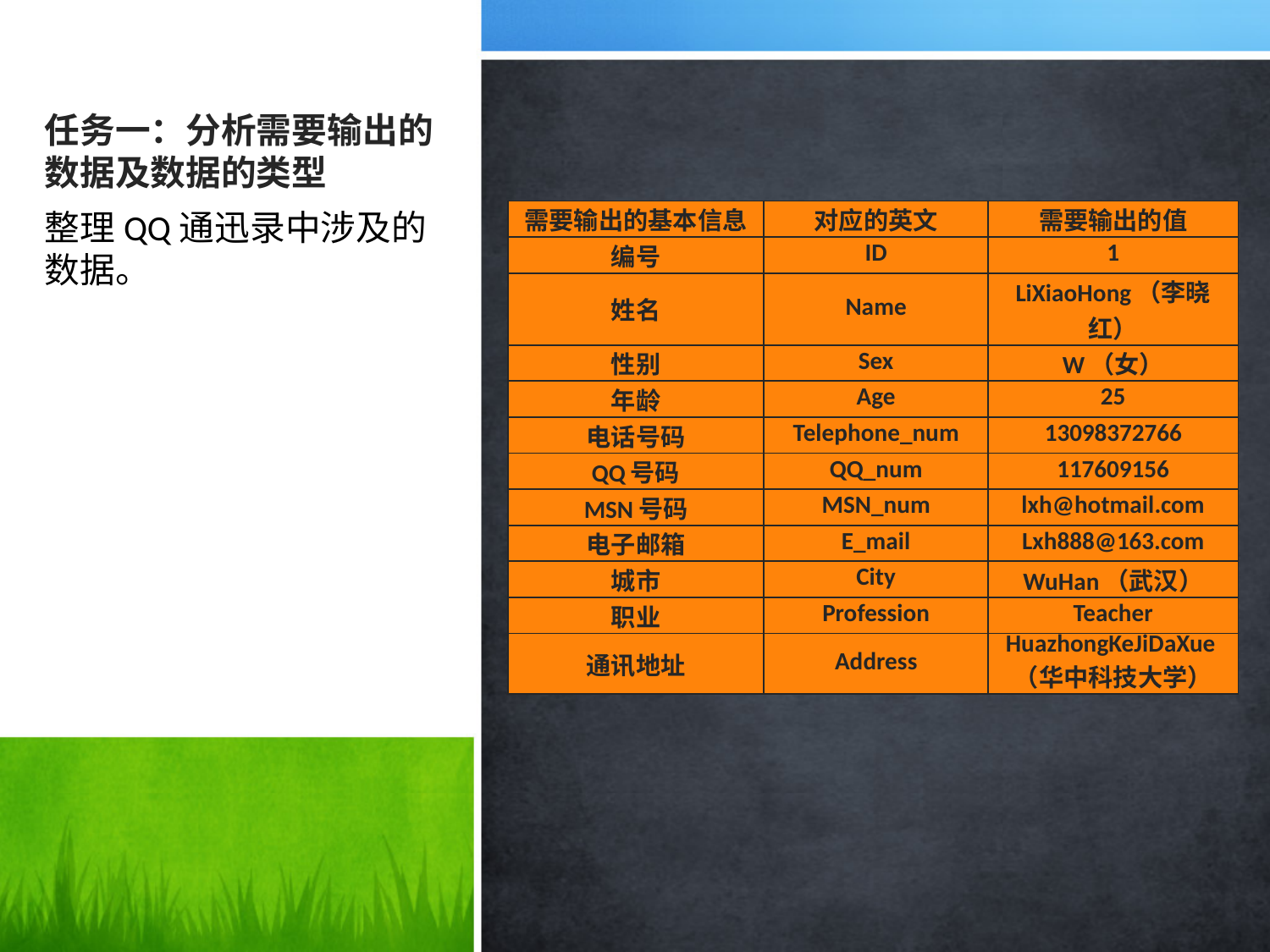

# 任务一：分析需要输出的数据及数据的类型
整理QQ通迅录中涉及的数据。

| 需要输出的基本信息 | 对应的英文 | 需要输出的值 |
| --- | --- | --- |
| 编号 | ID | 1 |
| 姓名 | Name | LiXiaoHong（李晓红） |
| 性别 | Sex | W（女） |
| 年龄 | Age | 25 |
| 电话号码 | Telephone\_num | 13098372766 |
| QQ号码 | QQ\_num | 117609156 |
| MSN号码 | MSN\_num | lxh@hotmail.com |
| 电子邮箱 | E\_mail | Lxh888@163.com |
| 城市 | City | WuHan（武汉） |
| 职业 | Profession | Teacher |
| 通讯地址 | Address | HuazhongKeJiDaXue（华中科技大学） |